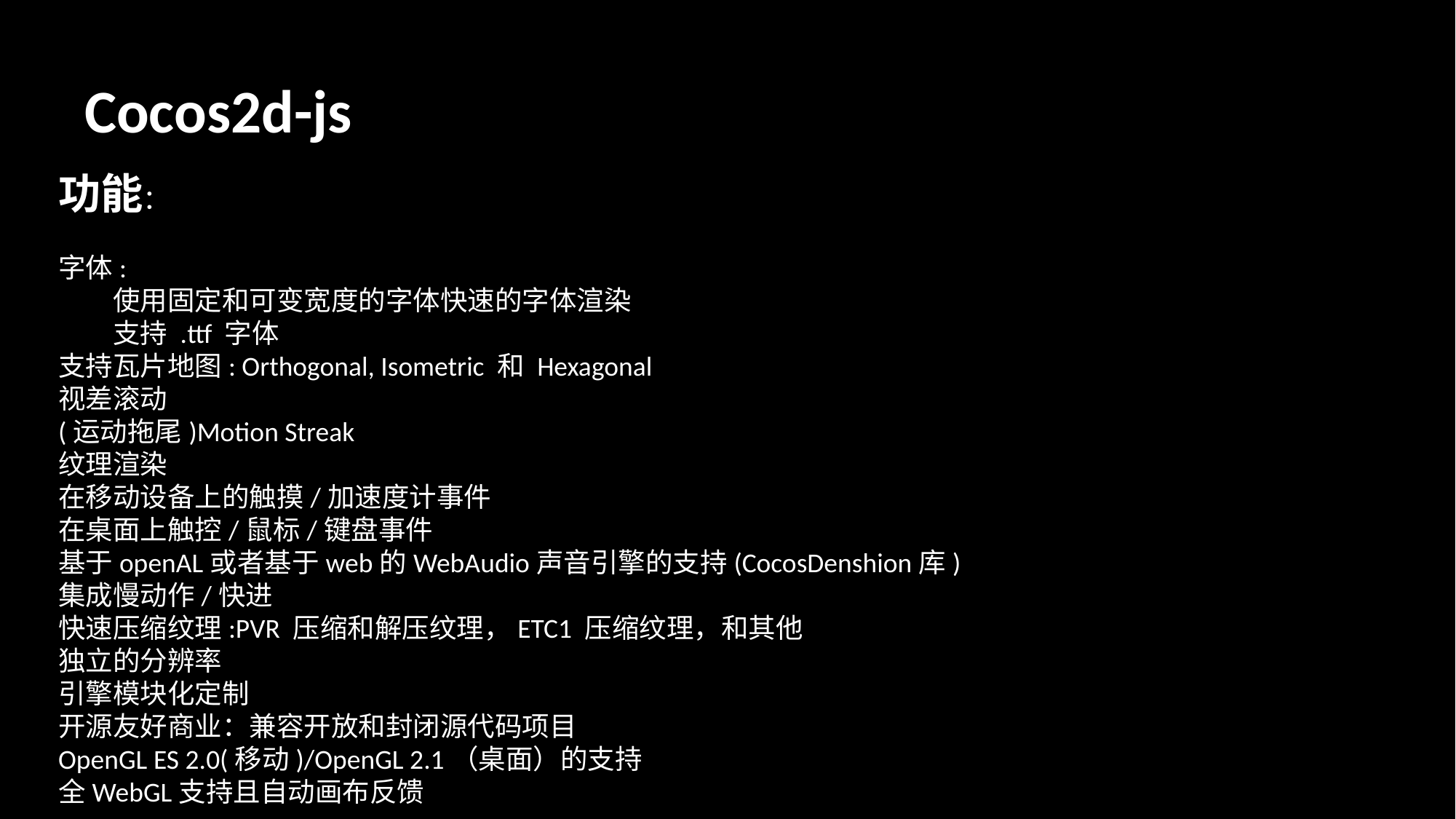

Cocos2d-js
功能：

字体:
使用固定和可变宽度的字体快速的字体渲染
支持 .ttf 字体
支持瓦片地图: Orthogonal, Isometric 和 Hexagonal
视差滚动
(运动拖尾)Motion Streak
纹理渲染
在移动设备上的触摸/加速度计事件
在桌面上触控/鼠标/键盘事件
基于openAL或者基于web的WebAudio声音引擎的支持(CocosDenshion库)
集成慢动作/快进
快速压缩纹理:PVR 压缩和解压纹理，ETC1 压缩纹理，和其他
独立的分辨率
引擎模块化定制
开源友好商业：兼容开放和封闭源代码项目
OpenGL ES 2.0(移动)/OpenGL 2.1（桌面）的支持
全WebGL支持且自动画布反馈